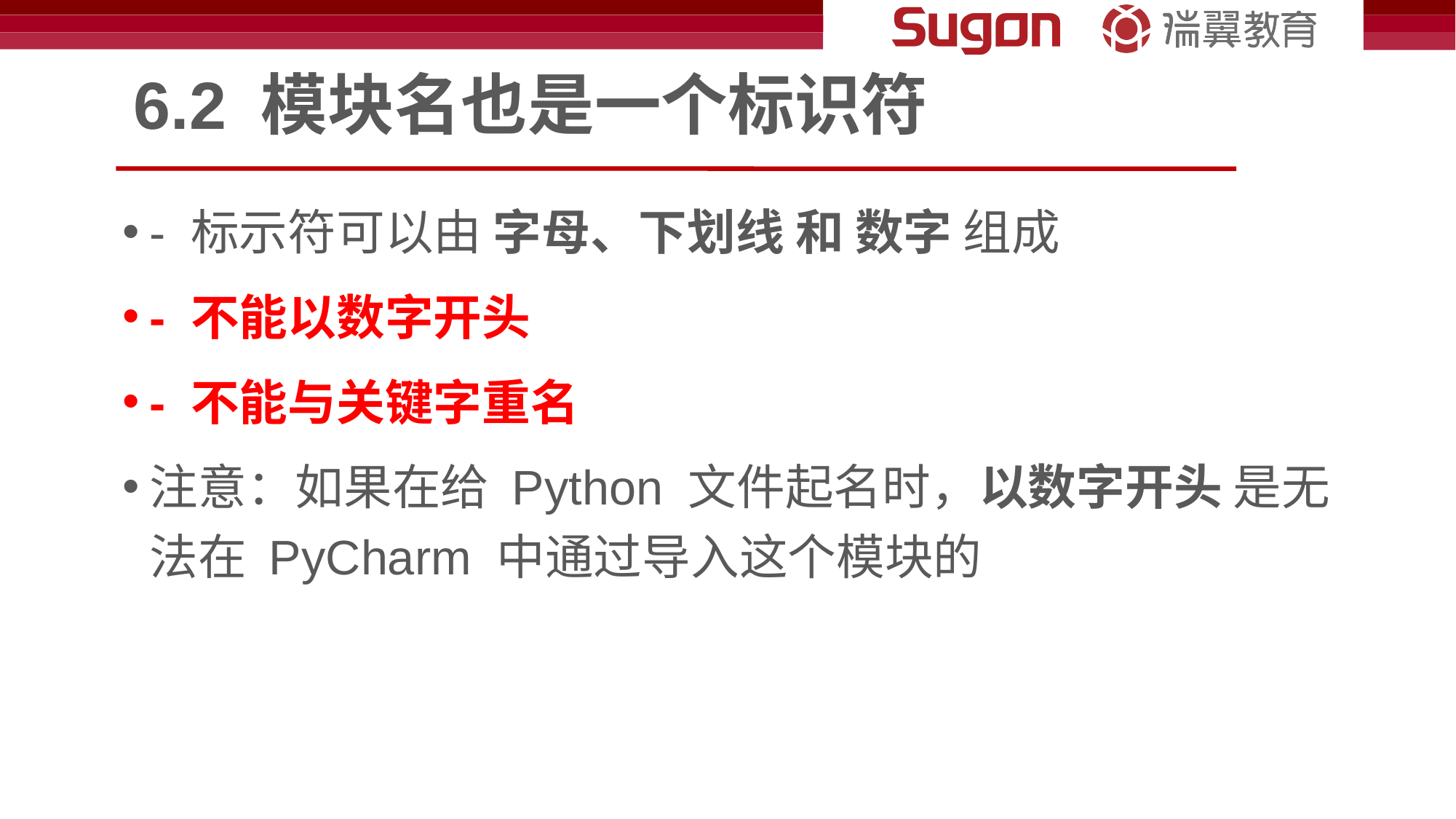

# 6.2 模块名也是一个标识符
- 标示符可以由 字母、下划线 和 数字 组成
- 不能以数字开头
- 不能与关键字重名
注意：如果在给 Python 文件起名时，以数字开头 是无法在 PyCharm 中通过导入这个模块的